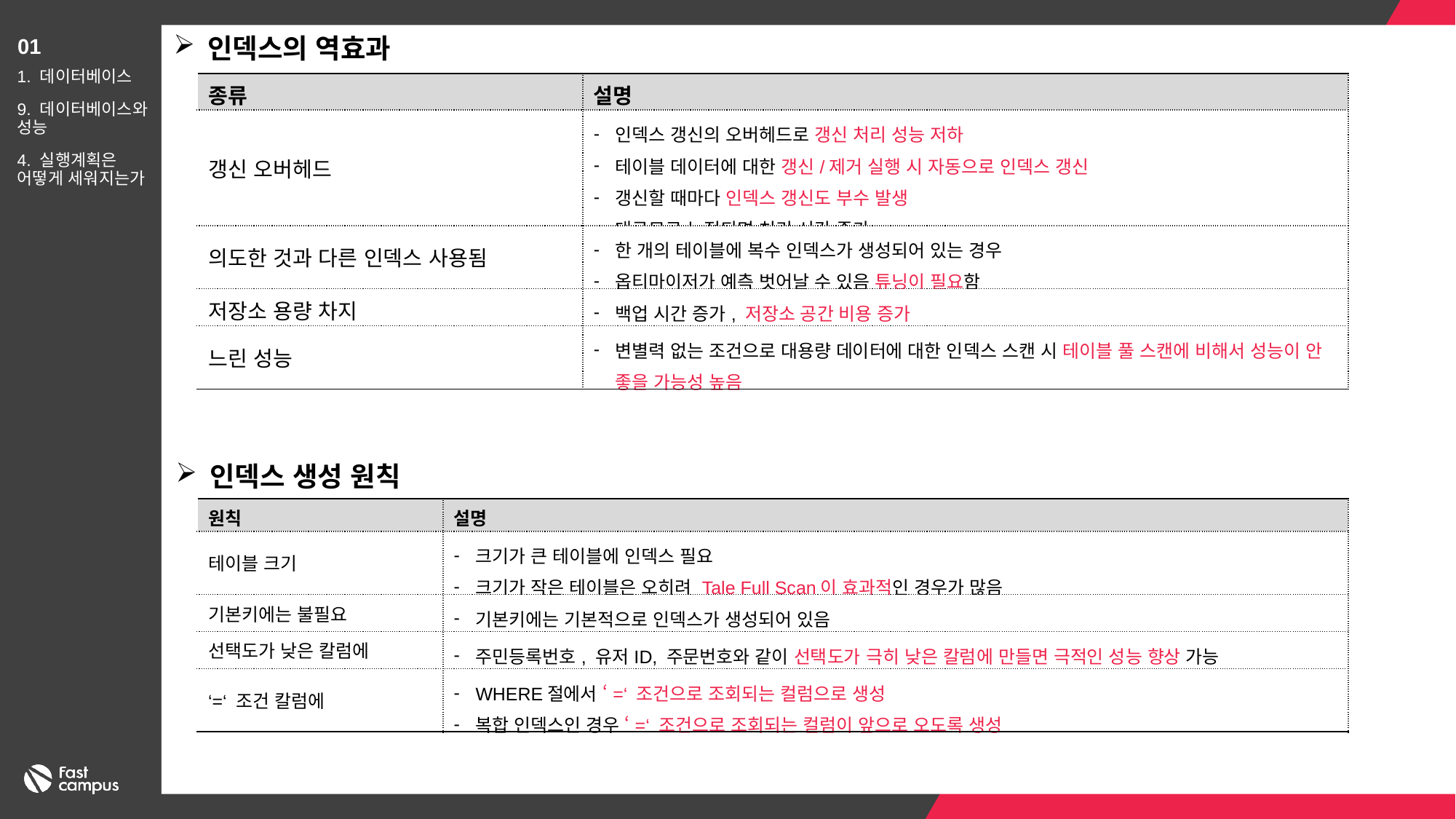

인덱스의 역효과
01
1. 데이터베이스
9. 데이터베이스와 성능
4. 실행계획은 어떻게 세워지는가
| 종류 | 설명 |
| --- | --- |
| 갱신 오버헤드 | 인덱스 갱신의 오버헤드로 갱신 처리 성능 저하 테이블 데이터에 대한 갱신/제거 실행 시 자동으로 인덱스 갱신 갱신할 때마다 인덱스 갱신도 부수 발생 대규모로 누적되면 처리 시간 증가 |
| 의도한 것과 다른 인덱스 사용됨 | 한 개의 테이블에 복수 인덱스가 생성되어 있는 경우 옵티마이저가 예측 벗어날 수 있음 튜닝이 필요함 |
| 저장소 용량 차지 | 백업 시간 증가, 저장소 공간 비용 증가 |
| 느린 성능 | 변별력 없는 조건으로 대용량 데이터에 대한 인덱스 스캔 시 테이블 풀 스캔에 비해서 성능이 안 좋을 가능성 높음 |
인덱스 생성 원칙
| 원칙 | 설명 |
| --- | --- |
| 테이블 크기 | 크기가 큰 테이블에 인덱스 필요 크기가 작은 테이블은 오히려 Tale Full Scan이 효과적인 경우가 많음 |
| 기본키에는 불필요 | 기본키에는 기본적으로 인덱스가 생성되어 있음 |
| 선택도가 낮은 칼럼에 | 주민등록번호, 유저ID, 주문번호와 같이 선택도가 극히 낮은 칼럼에 만들면 극적인 성능 향상 가능 |
| ‘=‘ 조건 칼럼에 | WHERE절에서 ‘=‘ 조건으로 조회되는 컬럼으로 생성 복합 인덱스인 경우 ‘=‘ 조건으로 조회되는 컬럼이 앞으로 오도록 생성 |